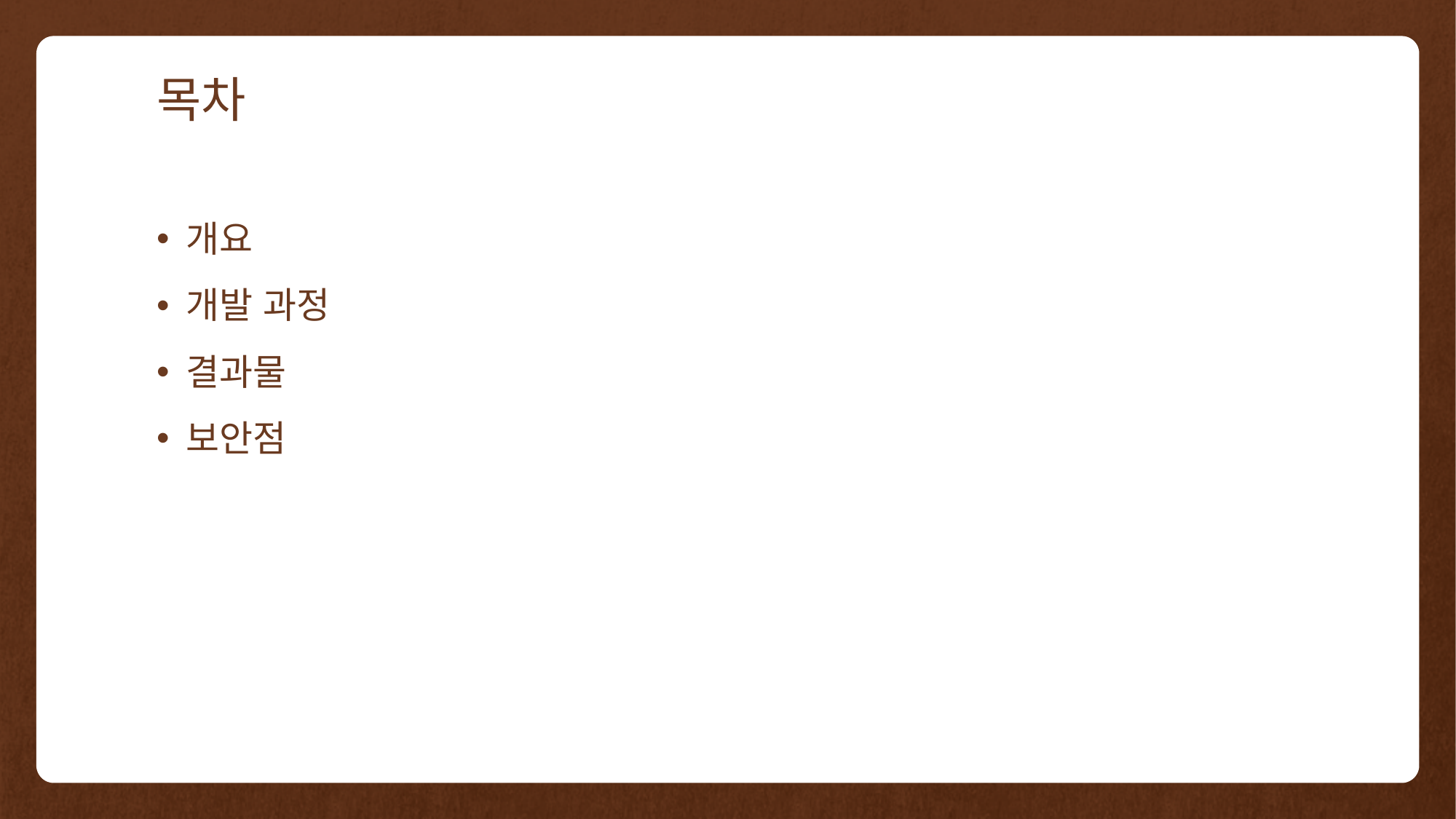

# 목차
개요
개발 과정
결과물
보안점